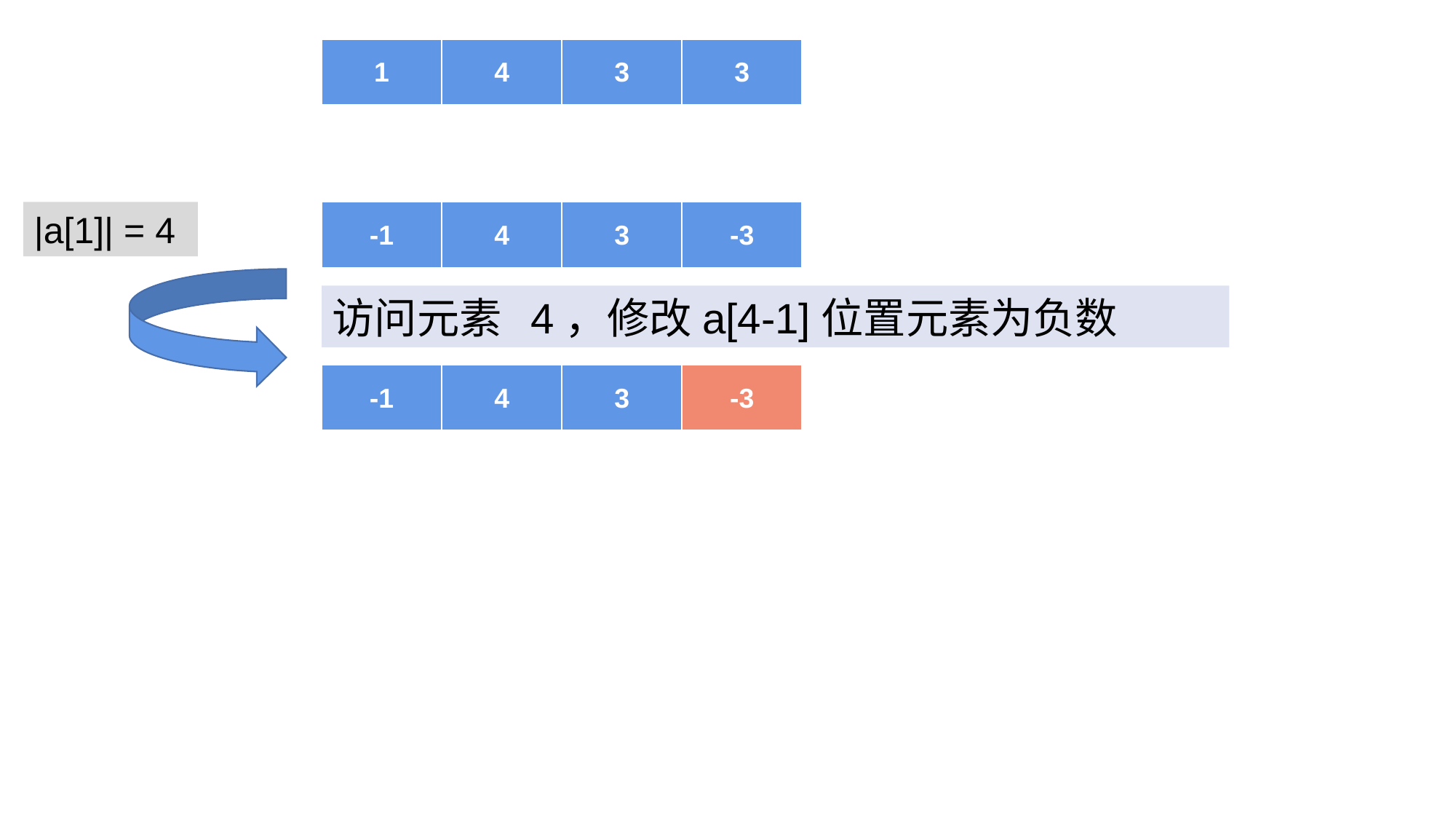

| 1 | 4 | 3 | 3 |
| --- | --- | --- | --- |
|a[1]| = 4
| -1 | 4 | 3 | -3 |
| --- | --- | --- | --- |

访问元素  4，修改a[4-1]位置元素为负数
| -1 | 4 | 3 | -3 |
| --- | --- | --- | --- |